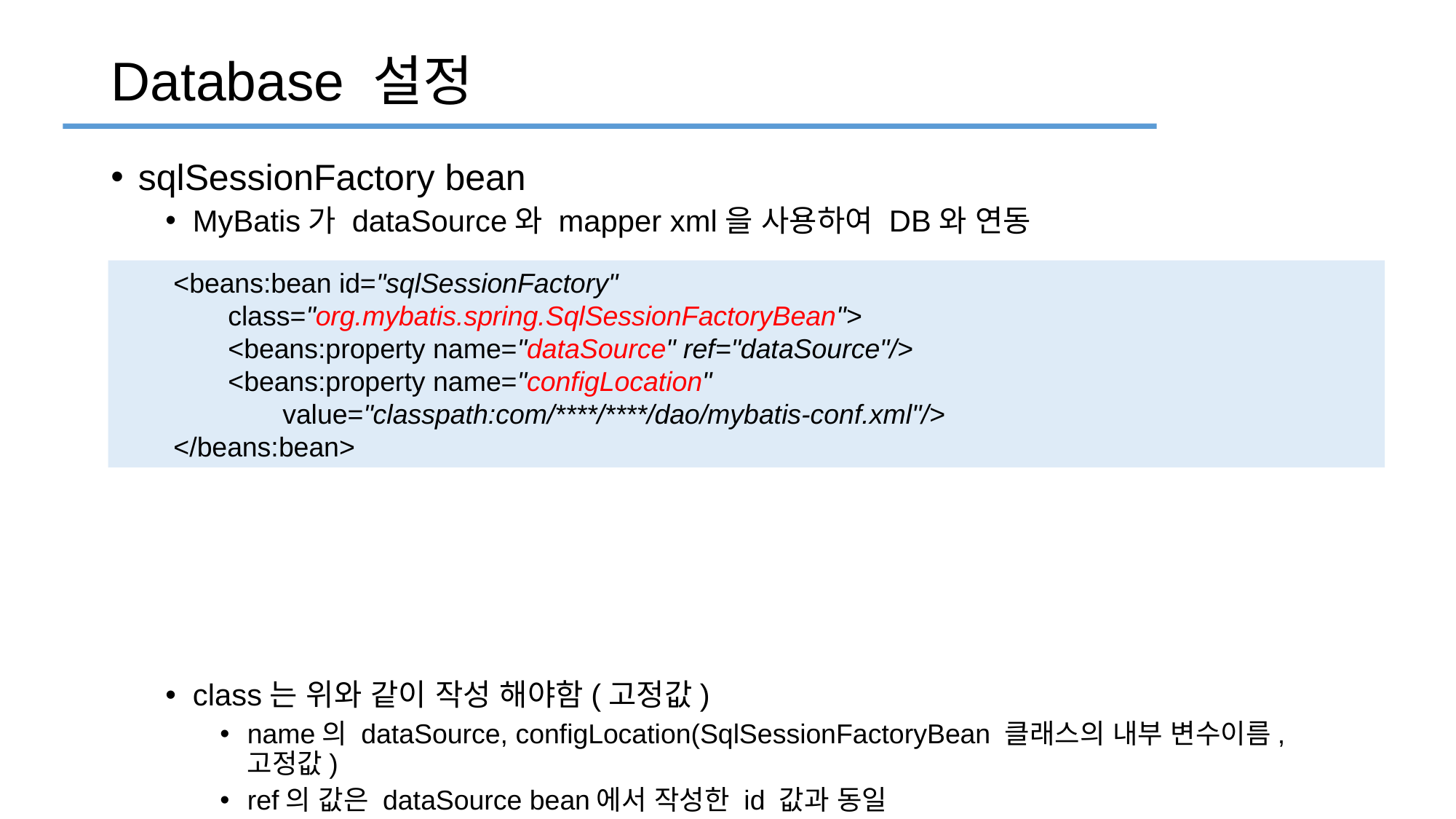

# Database 설정
sqlSessionFactory bean
MyBatis가 dataSource와 mapper xml을 사용하여 DB와 연동

class는 위와 같이 작성 해야함(고정값)
name의 dataSource, configLocation(SqlSessionFactoryBean 클래스의 내부 변수이름, 고정값)
ref의 값은 dataSource bean에서 작성한 id 값과 동일
<beans:bean id="sqlSessionFactory"
class="org.mybatis.spring.SqlSessionFactoryBean">
<beans:property name="dataSource" ref="dataSource"/>
<beans:property name="configLocation"
value="classpath:com/****/****/dao/mybatis-conf.xml"/>
</beans:bean>